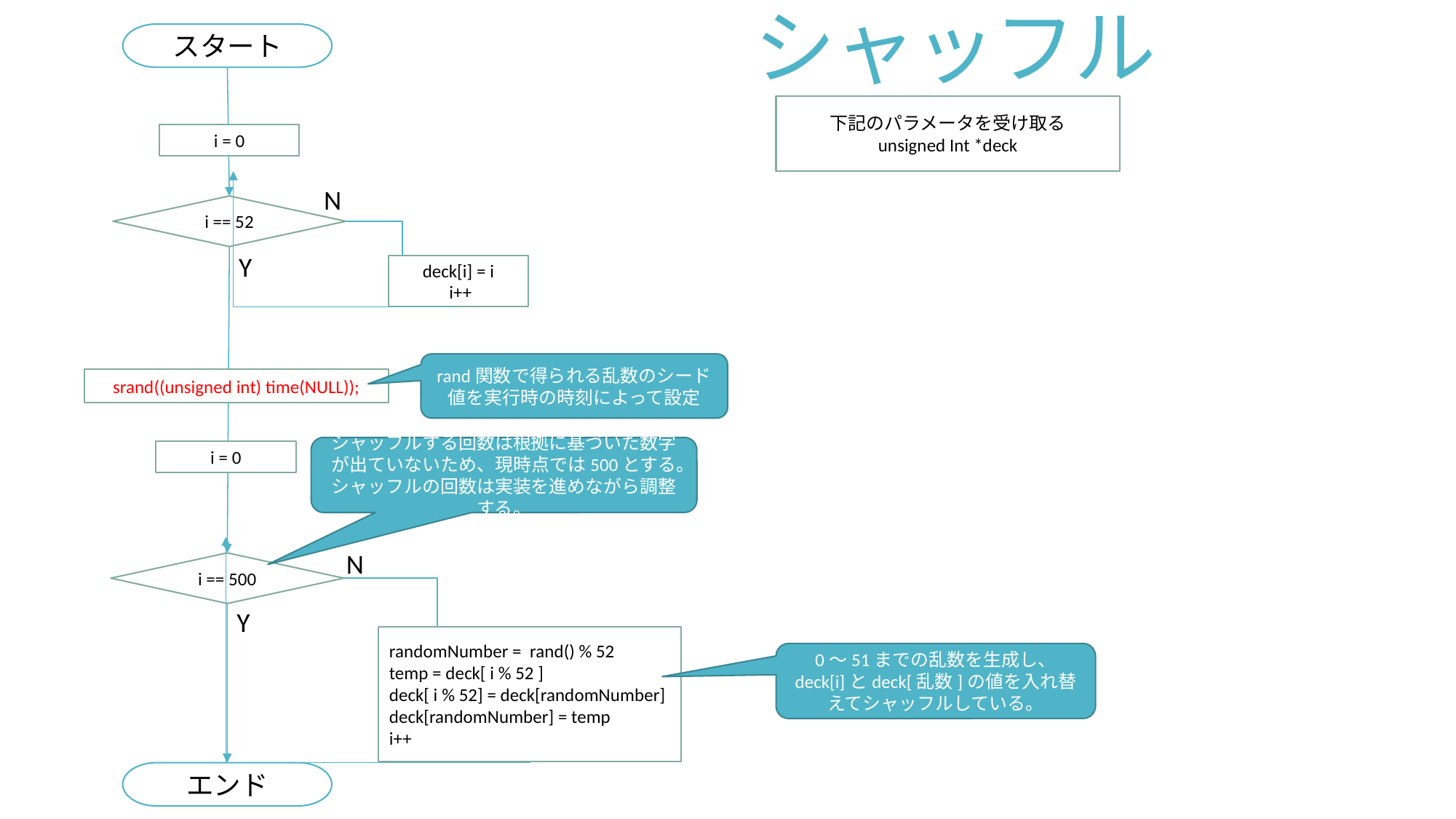

シャッフル
スタート
下記のパラメータを受け取る
unsigned Int *deck
i = 0
N
i == 52
Y
deck[i] = i
 i++
rand関数で得られる乱数のシード値を実行時の時刻によって設定
srand((unsigned int) time(NULL));
シャッフルする回数は根拠に基づいた数字が出ていないため、現時点では500とする。
シャッフルの回数は実装を進めながら調整する。
i = 0
N
i == 500
Y
randomNumber =  rand() % 52
temp = deck[ i % 52 ]
deck[ i % 52] = deck[randomNumber]
deck[randomNumber] = temp
i++
0～51までの乱数を生成し、
deck[i]とdeck[乱数]の値を入れ替えてシャッフルしている。
エンド